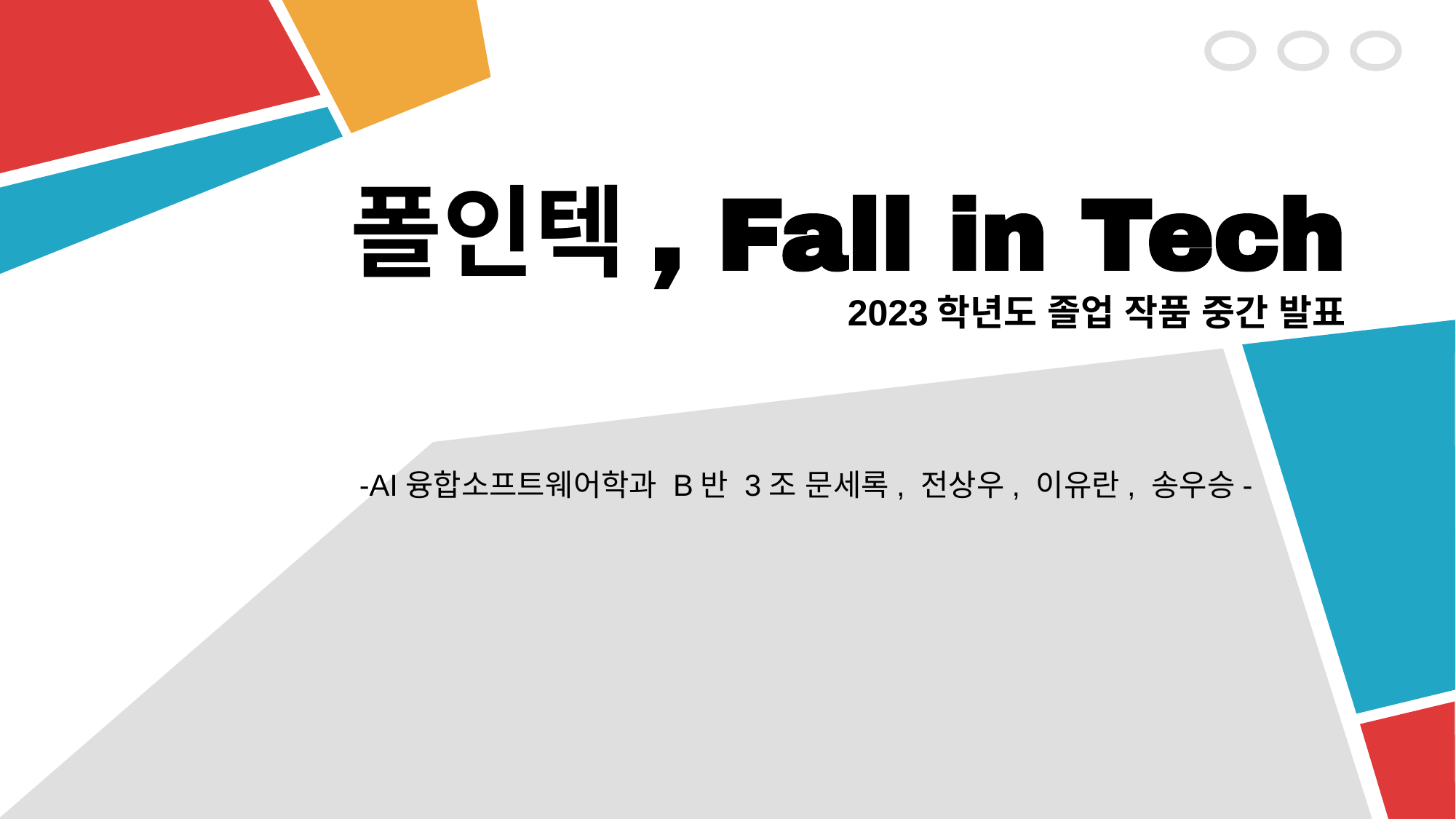

# 폴인텍, Fall in Tech 2023학년도 졸업 작품 중간 발표
-AI융합소프트웨어학과 B반 3조 문세록, 전상우, 이유란, 송우승-